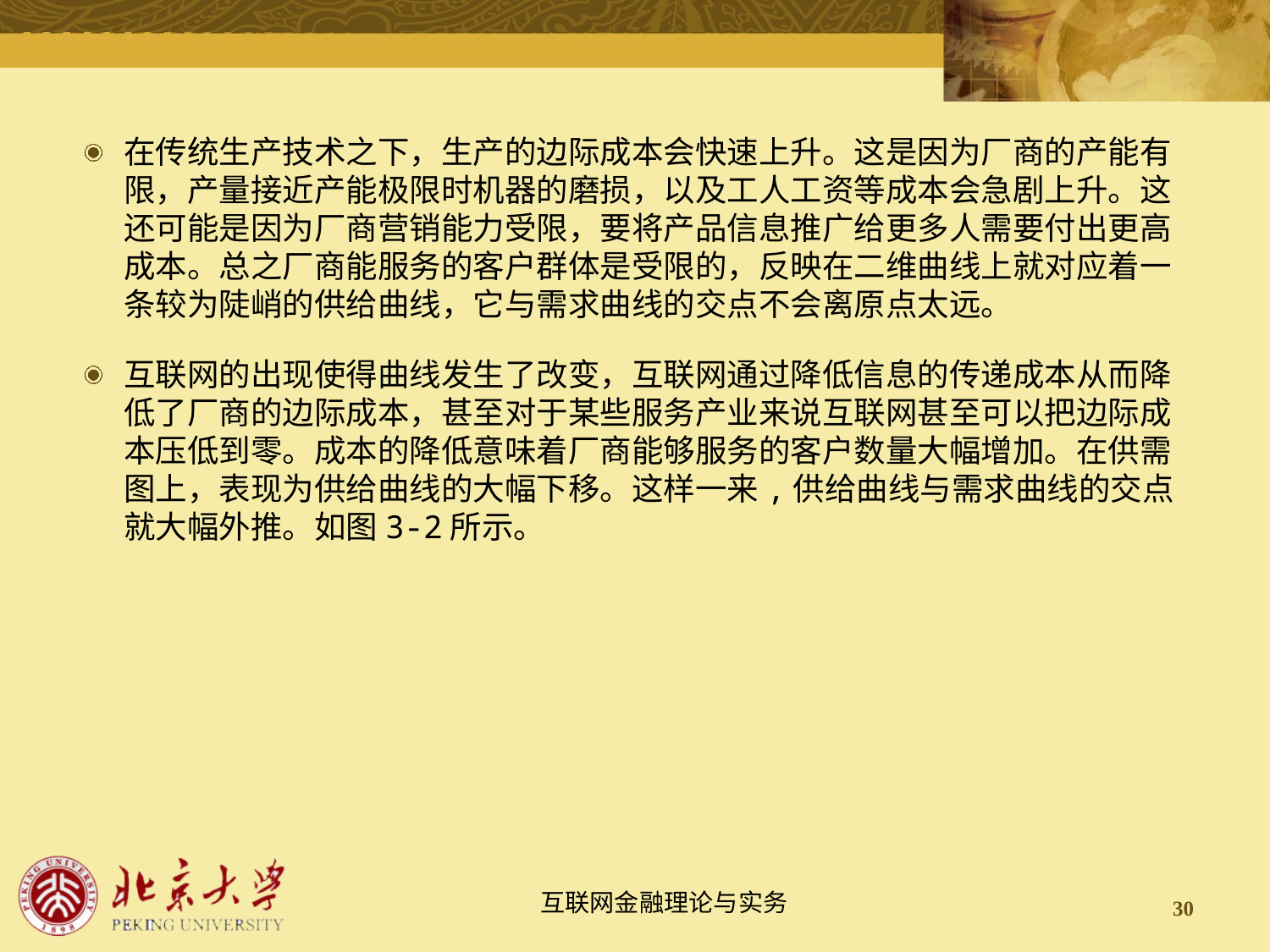

在传统生产技术之下，生产的边际成本会快速上升。这是因为厂商的产能有限，产量接近产能极限时机器的磨损，以及工人工资等成本会急剧上升。这还可能是因为厂商营销能力受限，要将产品信息推广给更多人需要付出更高成本。总之厂商能服务的客户群体是受限的，反映在二维曲线上就对应着一条较为陡峭的供给曲线，它与需求曲线的交点不会离原点太远。
互联网的出现使得曲线发生了改变，互联网通过降低信息的传递成本从而降低了厂商的边际成本，甚至对于某些服务产业来说互联网甚至可以把边际成本压低到零。成本的降低意味着厂商能够服务的客户数量大幅增加。在供需图上，表现为供给曲线的大幅下移。这样一来,供给曲线与需求曲线的交点就大幅外推。如图3-2所示。

30